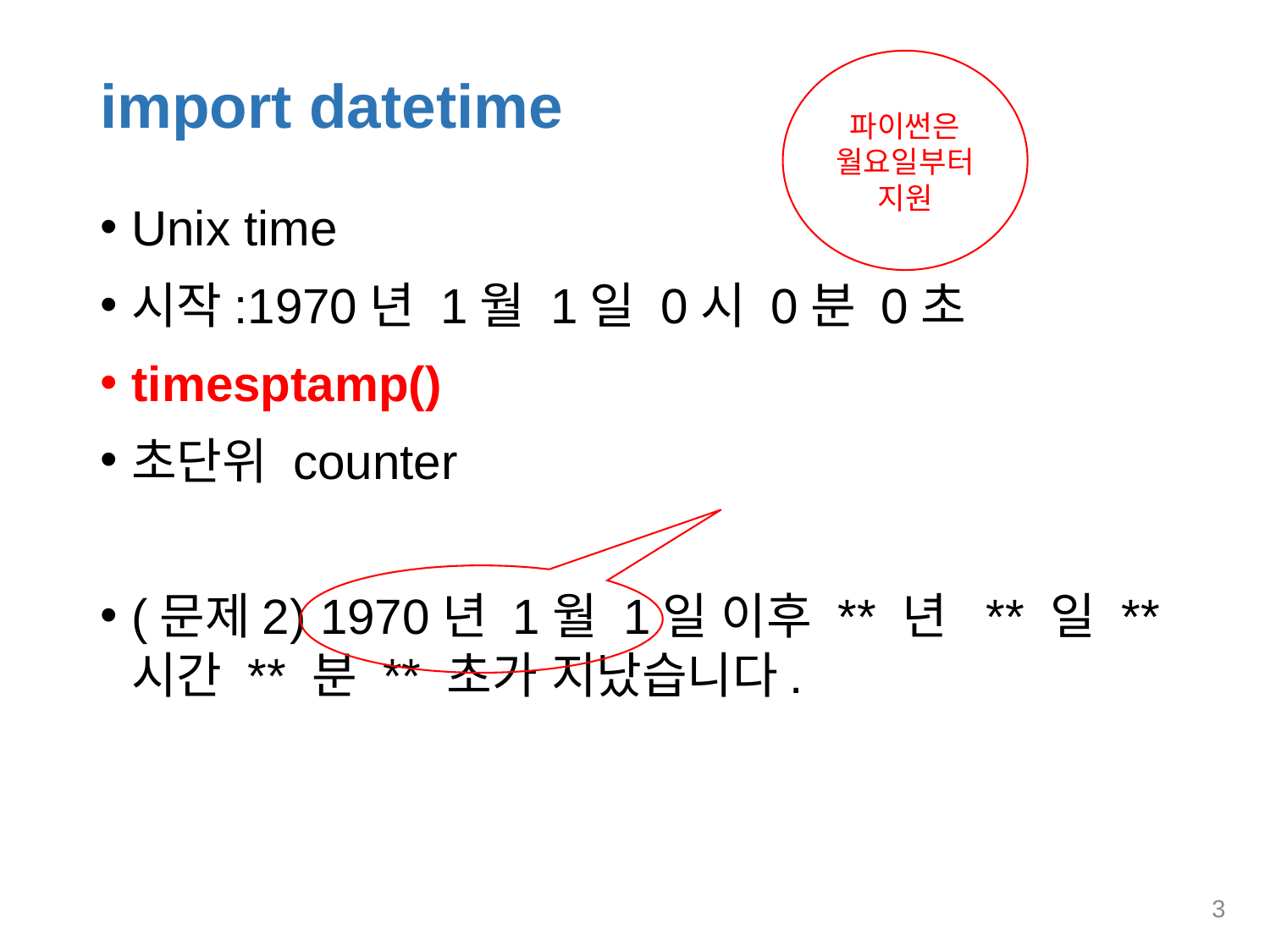

# import datetime

파이썬은
월요일부터
지원
Unix time
시작:1970년 1월 1일 0시 0분 0초
timesptamp()
초단위 counter

(문제2) 1970년 1월 1일 이후 ** 년  ** 일 ** 시간 ** 분 ** 초가 지났습니다.

3